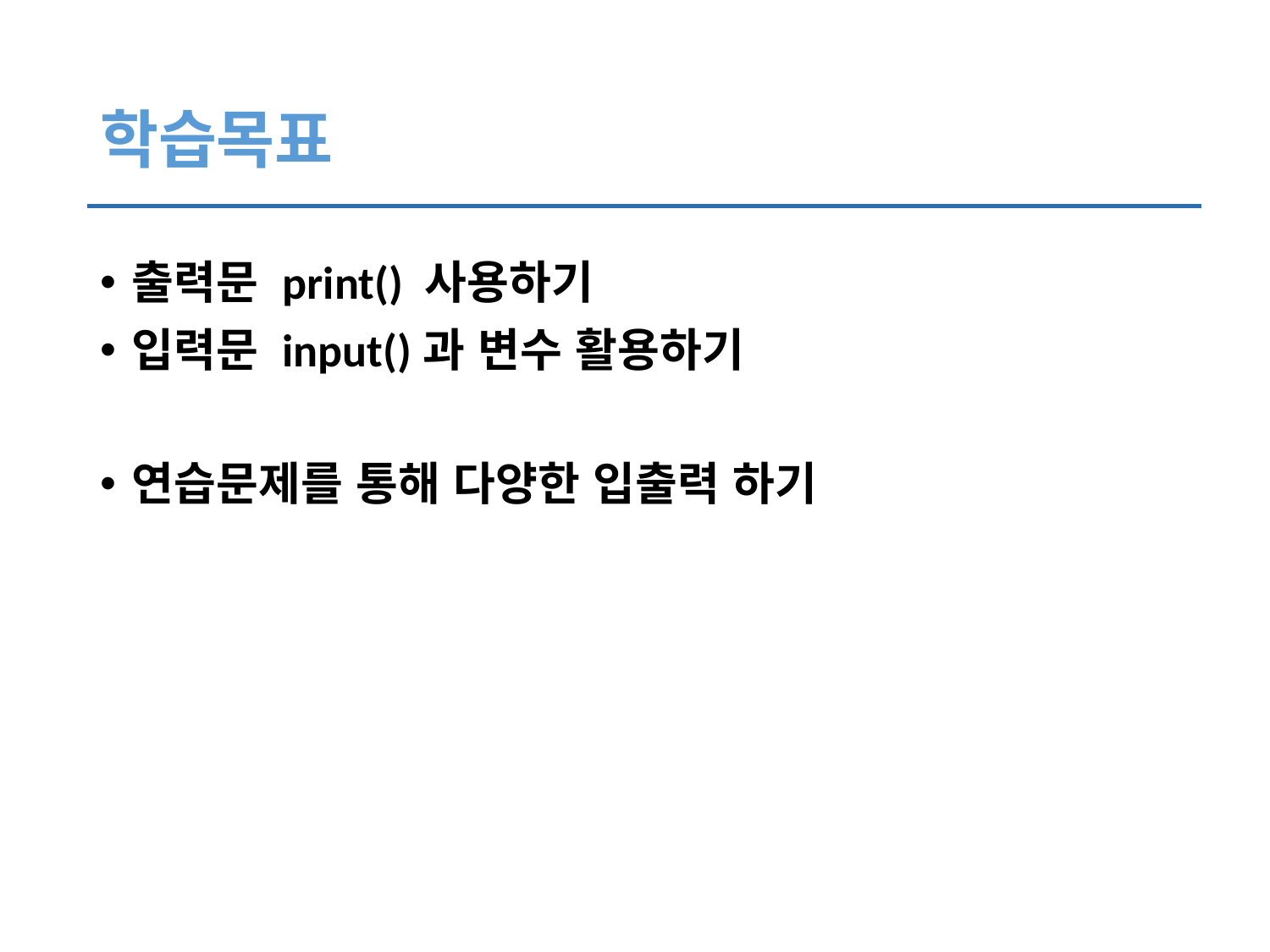

# 학습목표
출력문 print() 사용하기
입력문 input()과 변수 활용하기

연습문제를 통해 다양한 입출력 하기